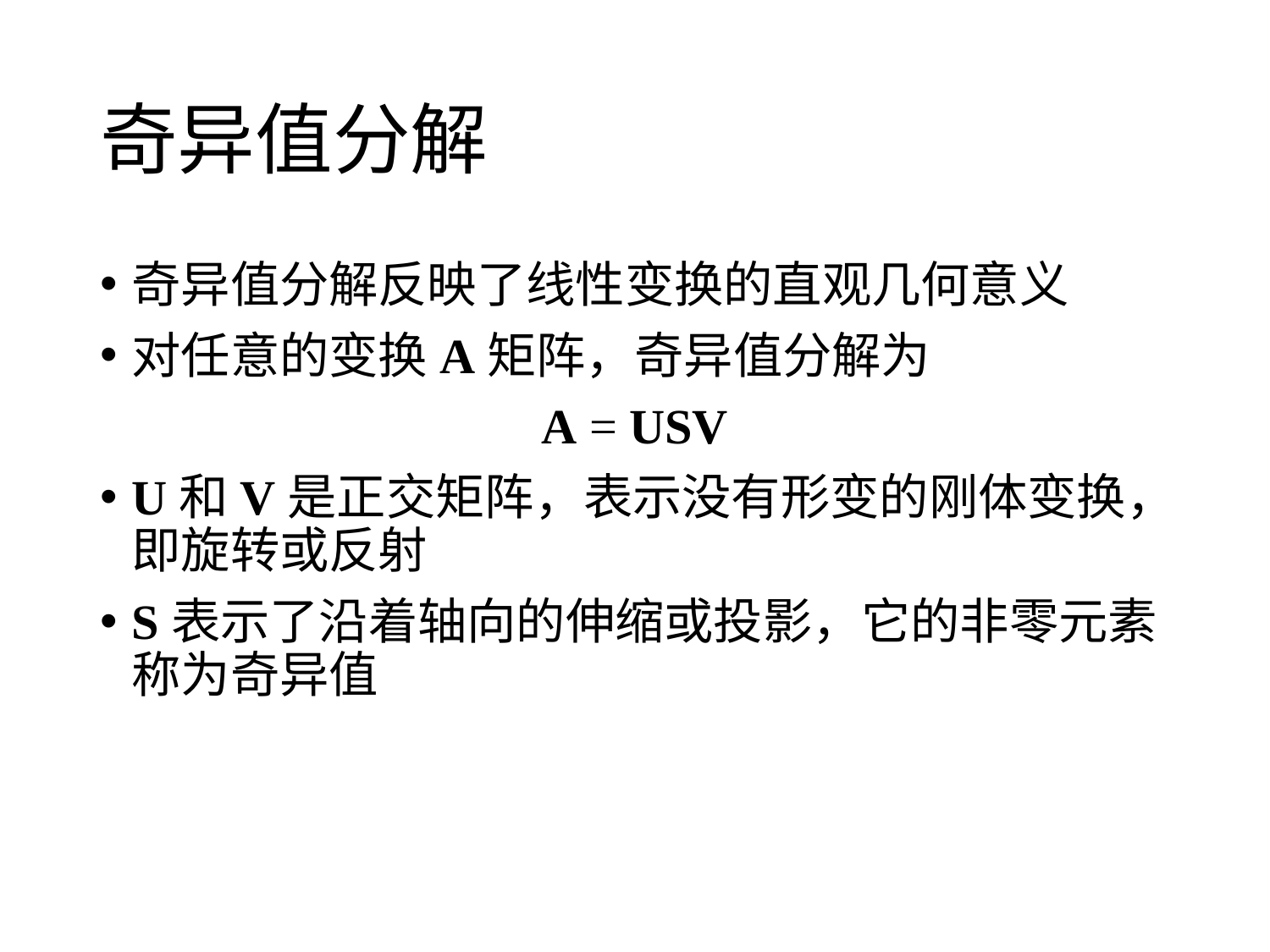

# 奇异值分解
奇异值分解反映了线性变换的直观几何意义
对任意的变换A矩阵，奇异值分解为
A = USV
U和V是正交矩阵，表示没有形变的刚体变换，即旋转或反射
S表示了沿着轴向的伸缩或投影，它的非零元素称为奇异值